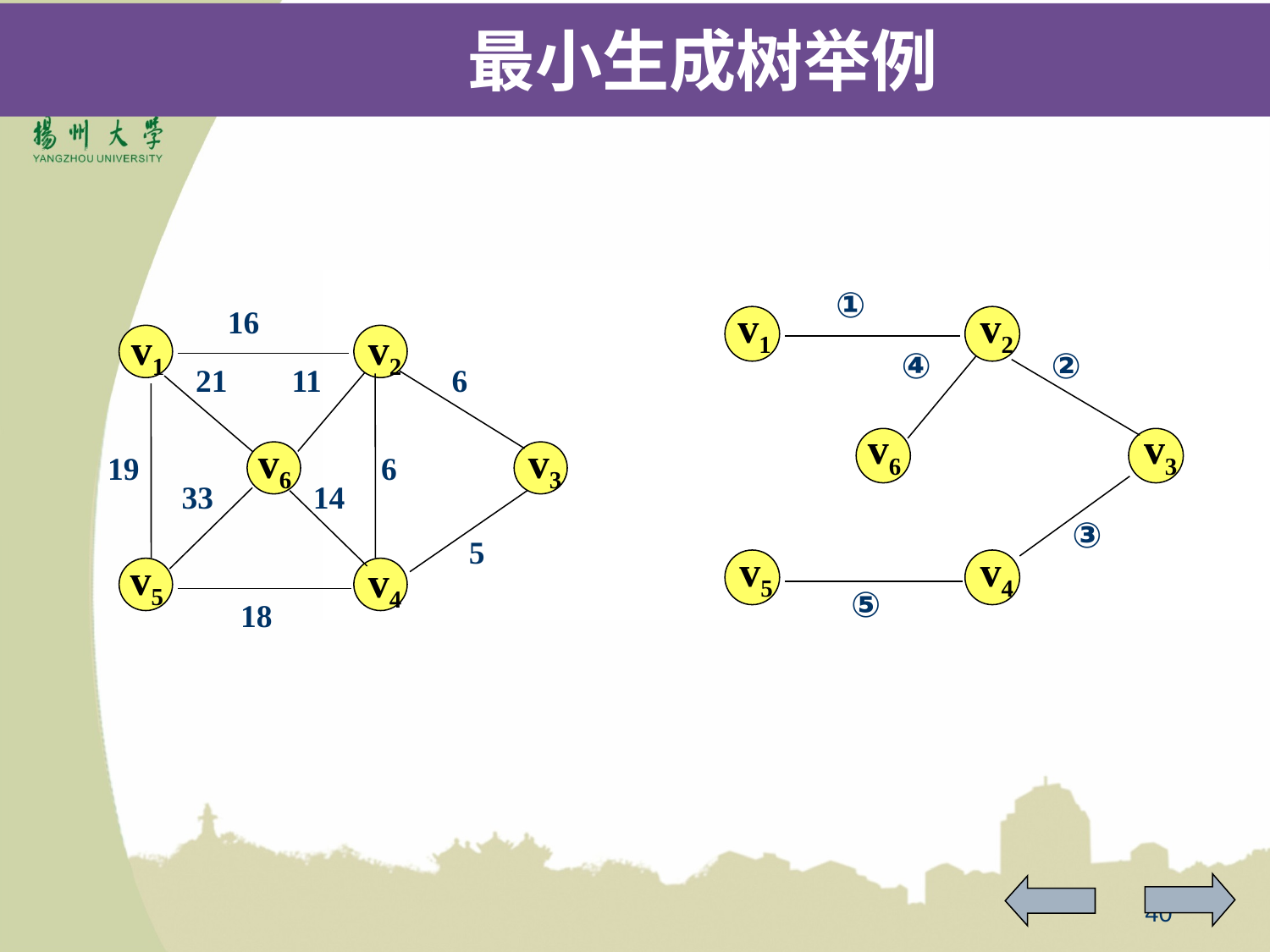

# 最小生成树举例

①
v1
v2

④
②

v6
v3

③
v5
v4

⑤

16
v1
v2

21
11
6

v6
v3
19

6

33
14

5
v5
v4

18
40